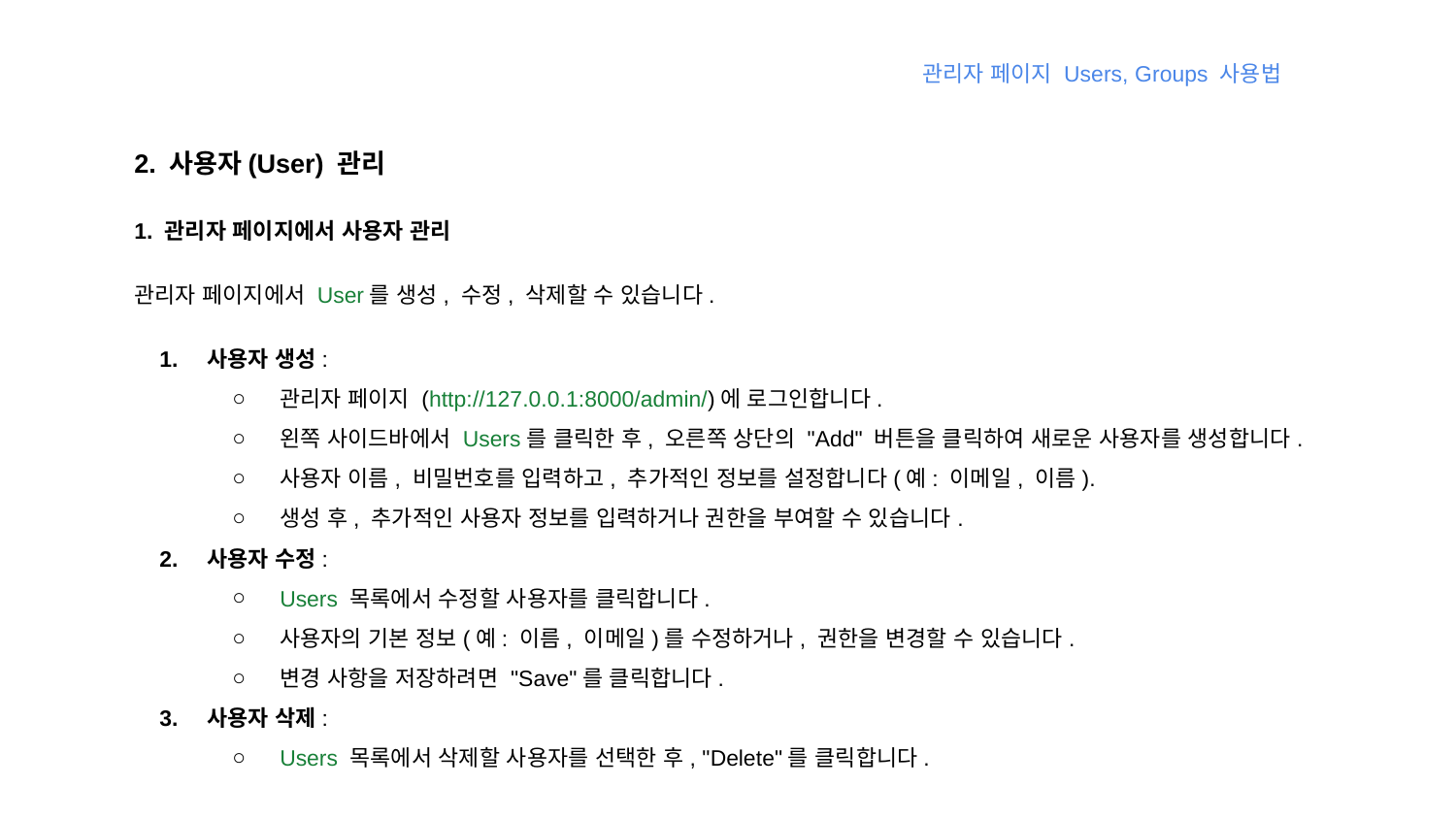

관리자 페이지 Users, Groups 사용법
2. 사용자(User) 관리
1. 관리자 페이지에서 사용자 관리
관리자 페이지에서 User를 생성, 수정, 삭제할 수 있습니다.
사용자 생성:
관리자 페이지 (http://127.0.0.1:8000/admin/)에 로그인합니다.
왼쪽 사이드바에서 Users를 클릭한 후, 오른쪽 상단의 "Add" 버튼을 클릭하여 새로운 사용자를 생성합니다.
사용자 이름, 비밀번호를 입력하고, 추가적인 정보를 설정합니다(예: 이메일, 이름).
생성 후, 추가적인 사용자 정보를 입력하거나 권한을 부여할 수 있습니다.
사용자 수정:
Users 목록에서 수정할 사용자를 클릭합니다.
사용자의 기본 정보(예: 이름, 이메일)를 수정하거나, 권한을 변경할 수 있습니다.
변경 사항을 저장하려면 "Save"를 클릭합니다.
사용자 삭제:
Users 목록에서 삭제할 사용자를 선택한 후, "Delete"를 클릭합니다.